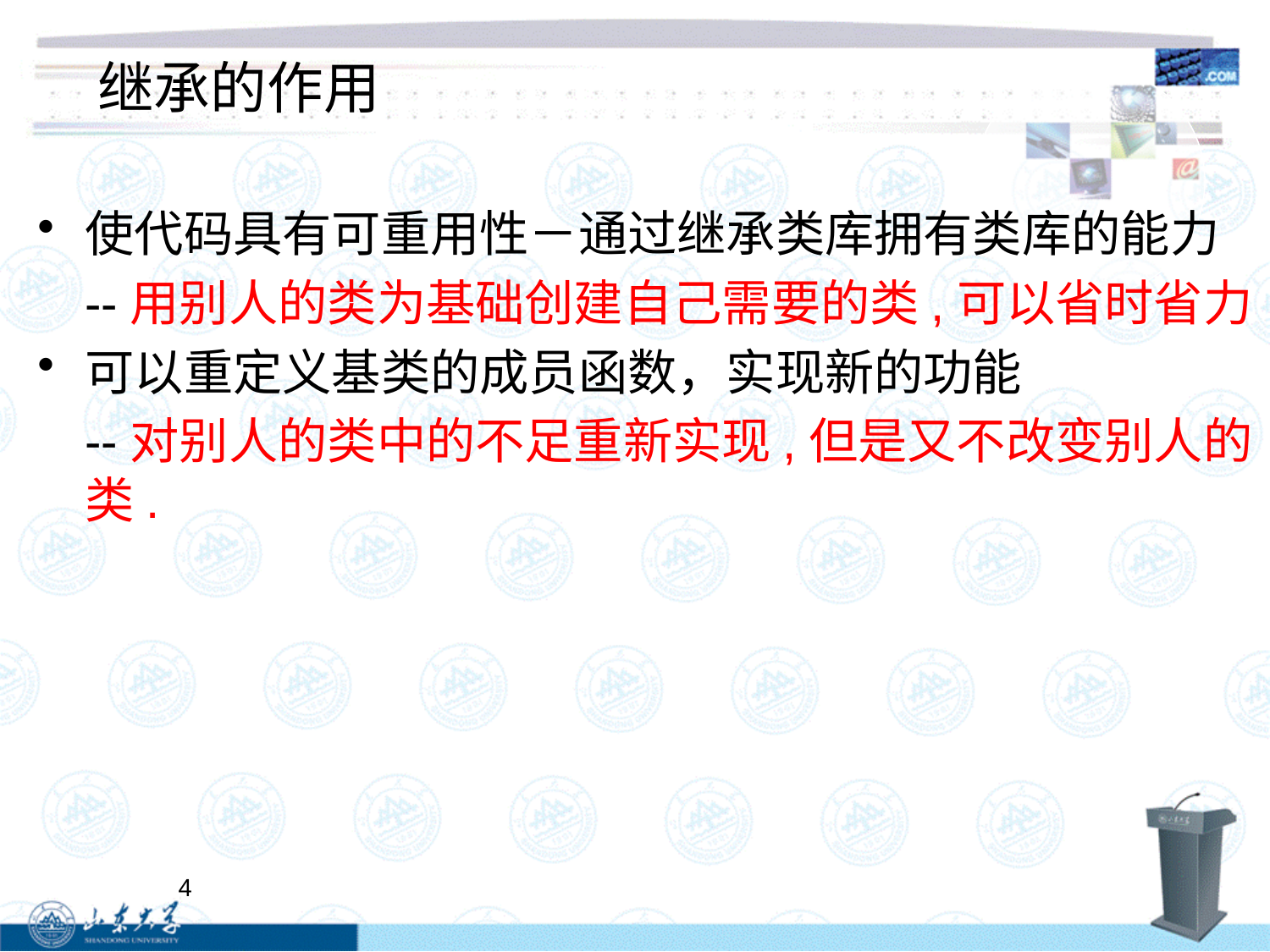

# 继承的作用
使代码具有可重用性－通过继承类库拥有类库的能力
	--用别人的类为基础创建自己需要的类,可以省时省力
可以重定义基类的成员函数，实现新的功能
	--对别人的类中的不足重新实现,但是又不改变别人的类.

4